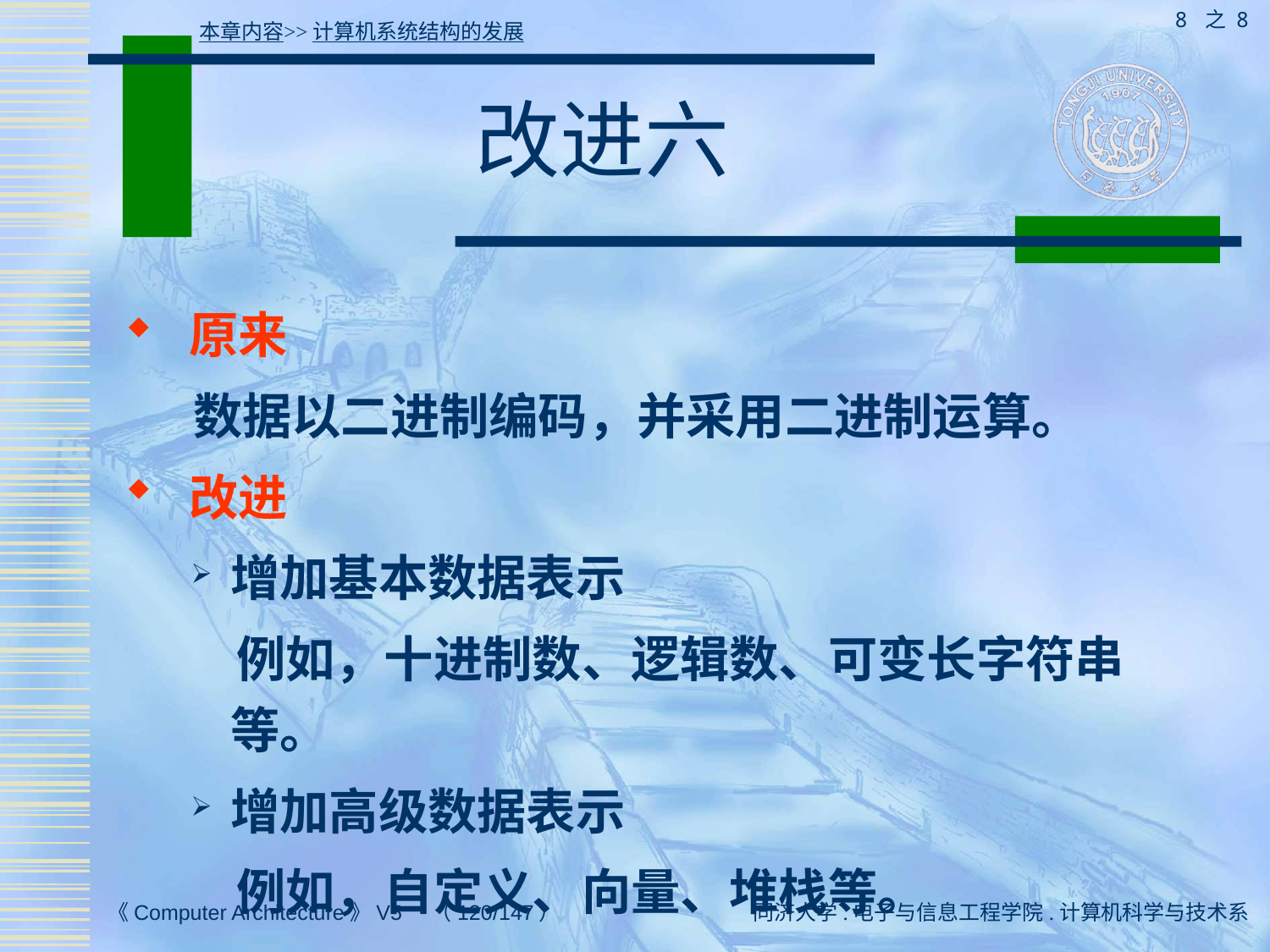

8 之 8
本章内容>>计算机系统结构的发展
# 改进六
  原来
     数据以二进制编码，并采用二进制运算。
  改进
增加基本数据表示
   例如，十进制数、逻辑数、可变长字符串等。
增加高级数据表示
   例如，自定义、向量、堆栈等。